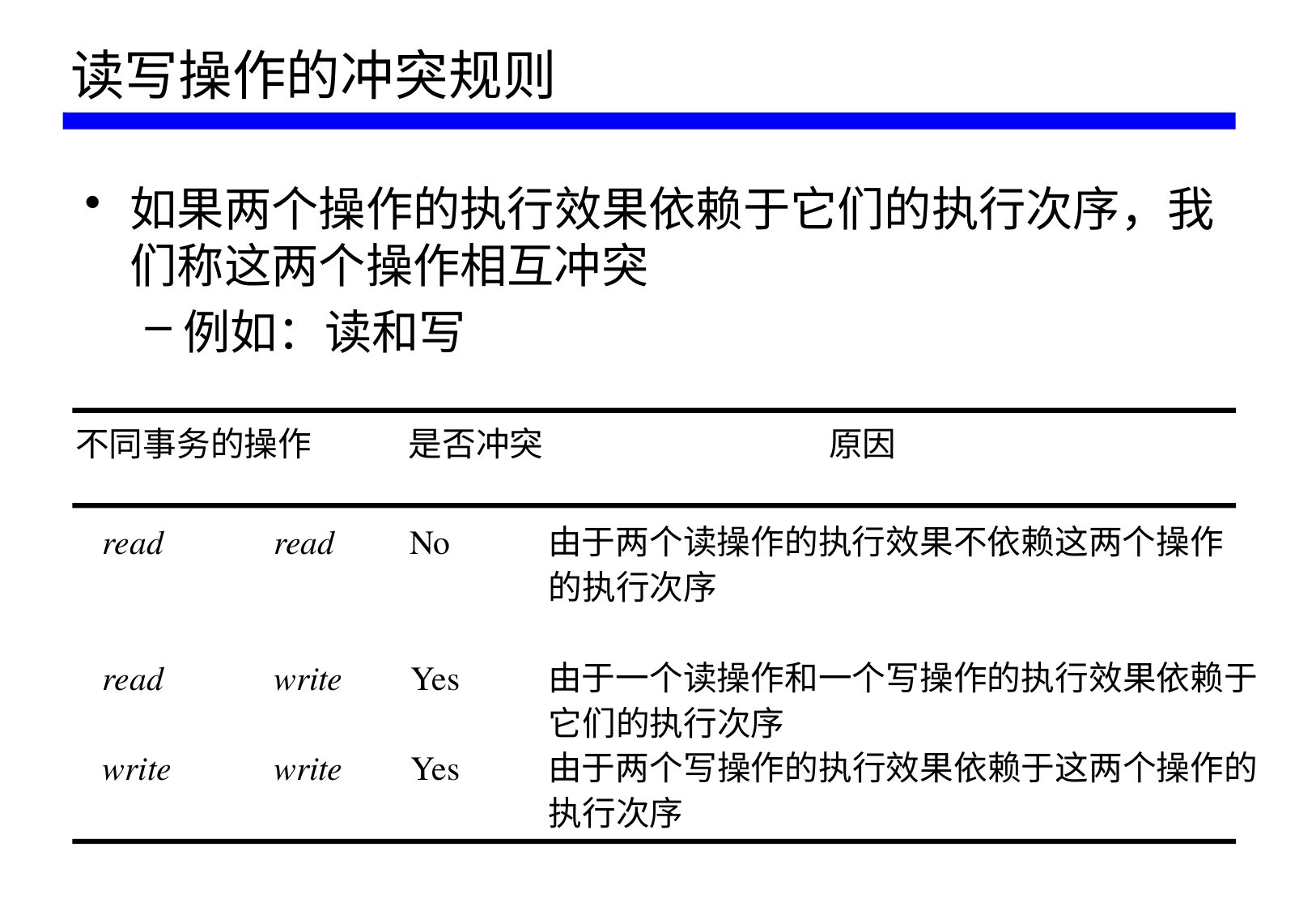

# 读写操作的冲突规则
如果两个操作的执行效果依赖于它们的执行次序，我们称这两个操作相互冲突
例如：读和写

不同事务的操作
是否冲突
原因

read
read
No
由于两个读操作的执行效果不依赖这两个操作

的执行次序

read
write
Yes
由于一个读操作和一个写操作的执行效果依赖于

它们的执行次序

write
write
Yes
由于两个写操作的执行效果依赖于

 这两个操作的
执行次序